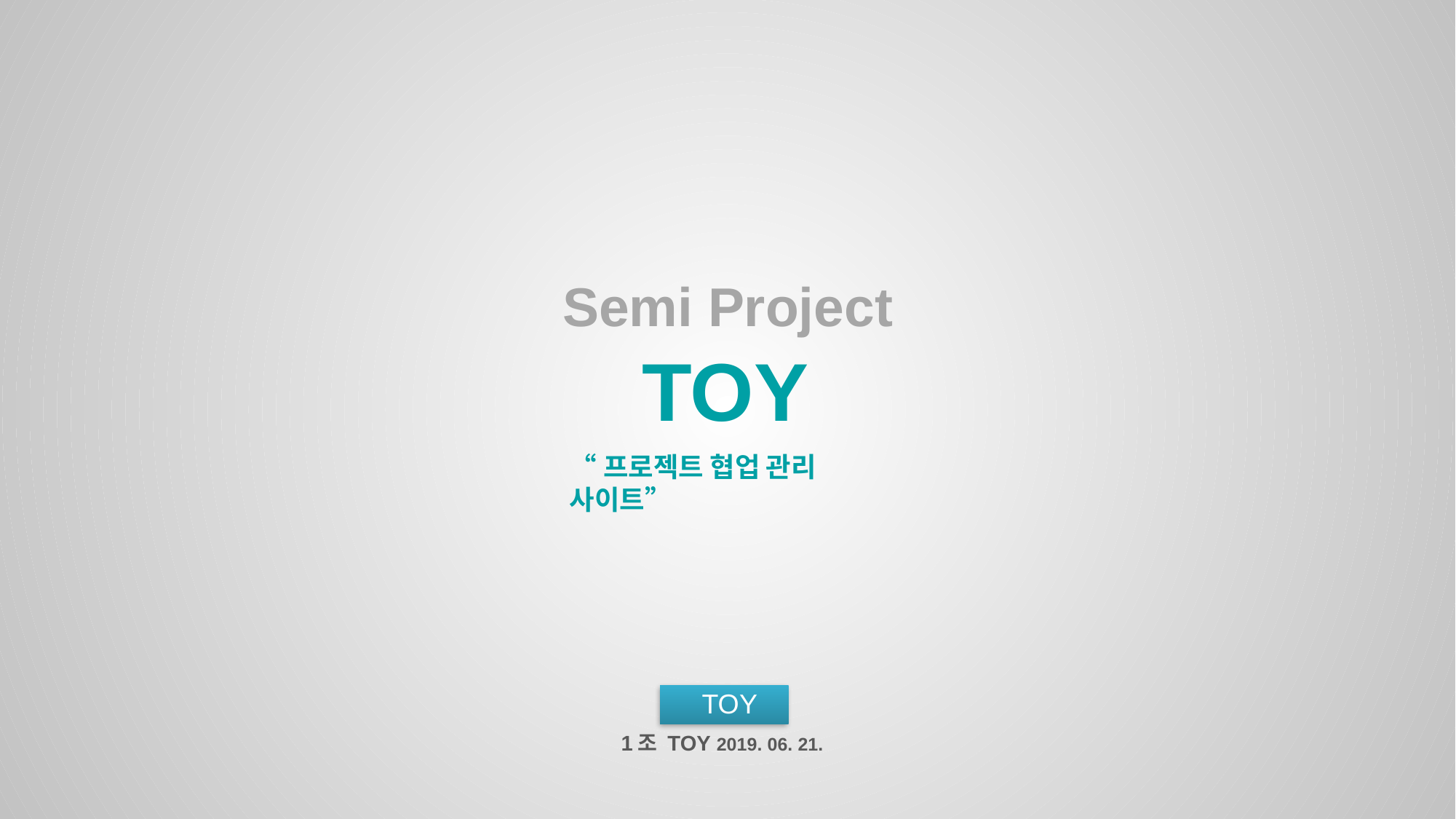

Semi Project
TOY

“프로젝트 협업 관리 사이트”
TOY

1조 TOY 2019. 06. 21.